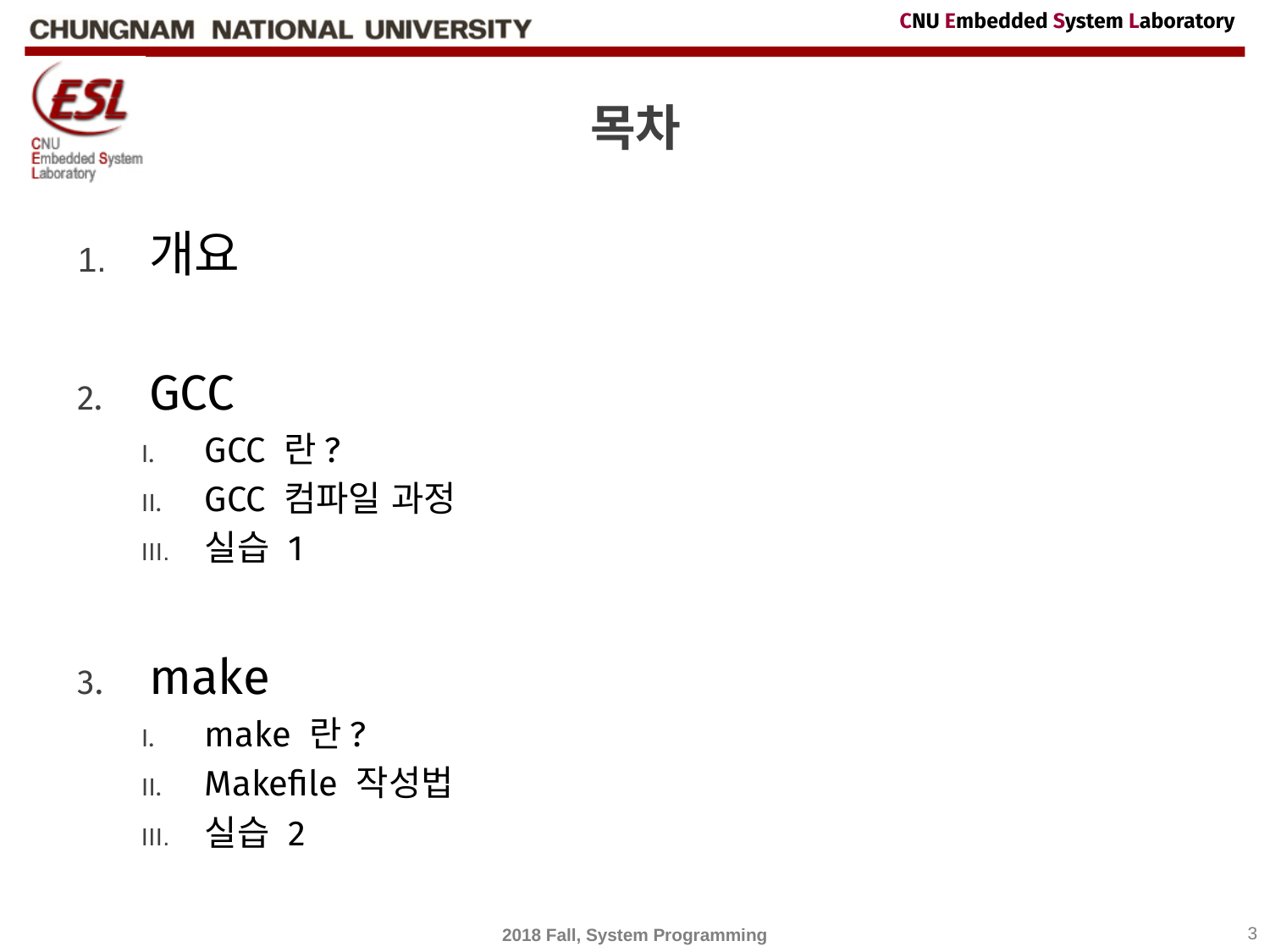

# 목차
개요

GCC
GCC 란?
GCC 컴파일 과정
실습 1

make
make 란?
Makefile 작성법
실습 2

2018 Fall, System Programming
3